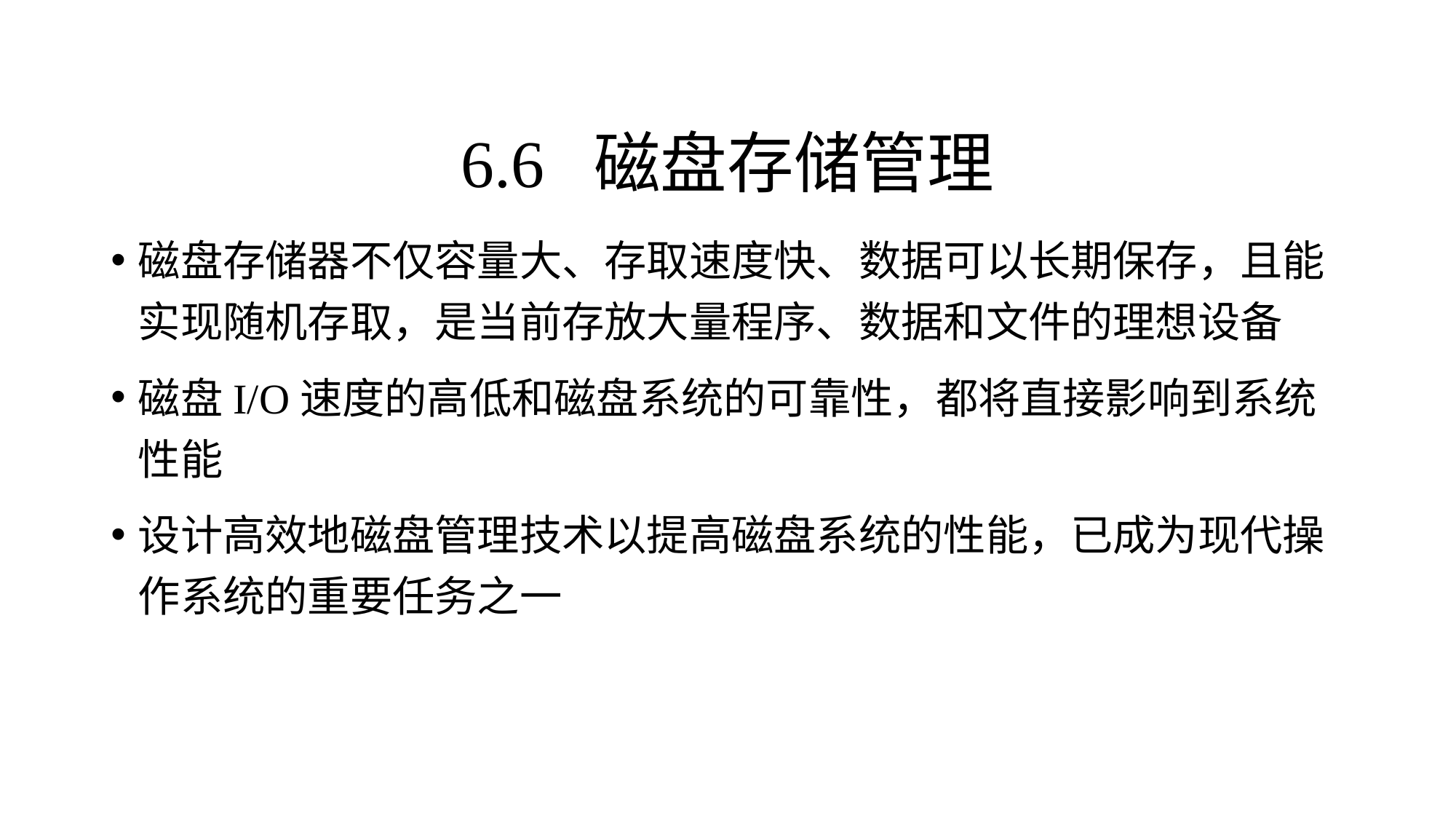

磁盘存储器不仅容量大、存取速度快、数据可以长期保存，且能实现随机存取，是当前存放大量程序、数据和文件的理想设备
磁盘I/O速度的高低和磁盘系统的可靠性，都将直接影响到系统性能
设计高效地磁盘管理技术以提高磁盘系统的性能，已成为现代操作系统的重要任务之一
6.6  磁盘存储管理
1